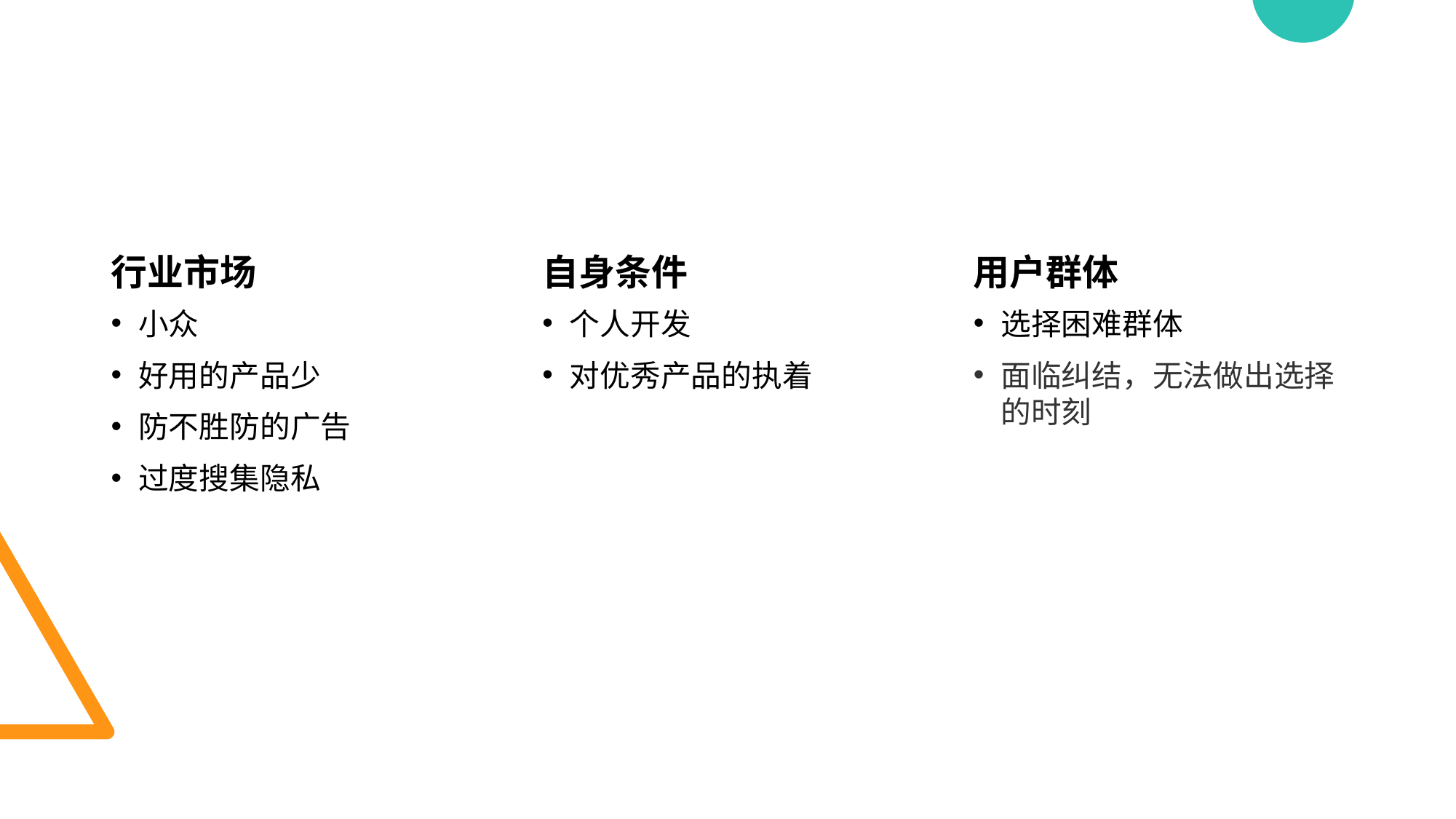

#
行业市场
自身条件
用户群体
小众
好用的产品少
防不胜防的广告
过度搜集隐私

个人开发
对优秀产品的执着

选择困难群体
面临纠结，无法做出选择的时刻